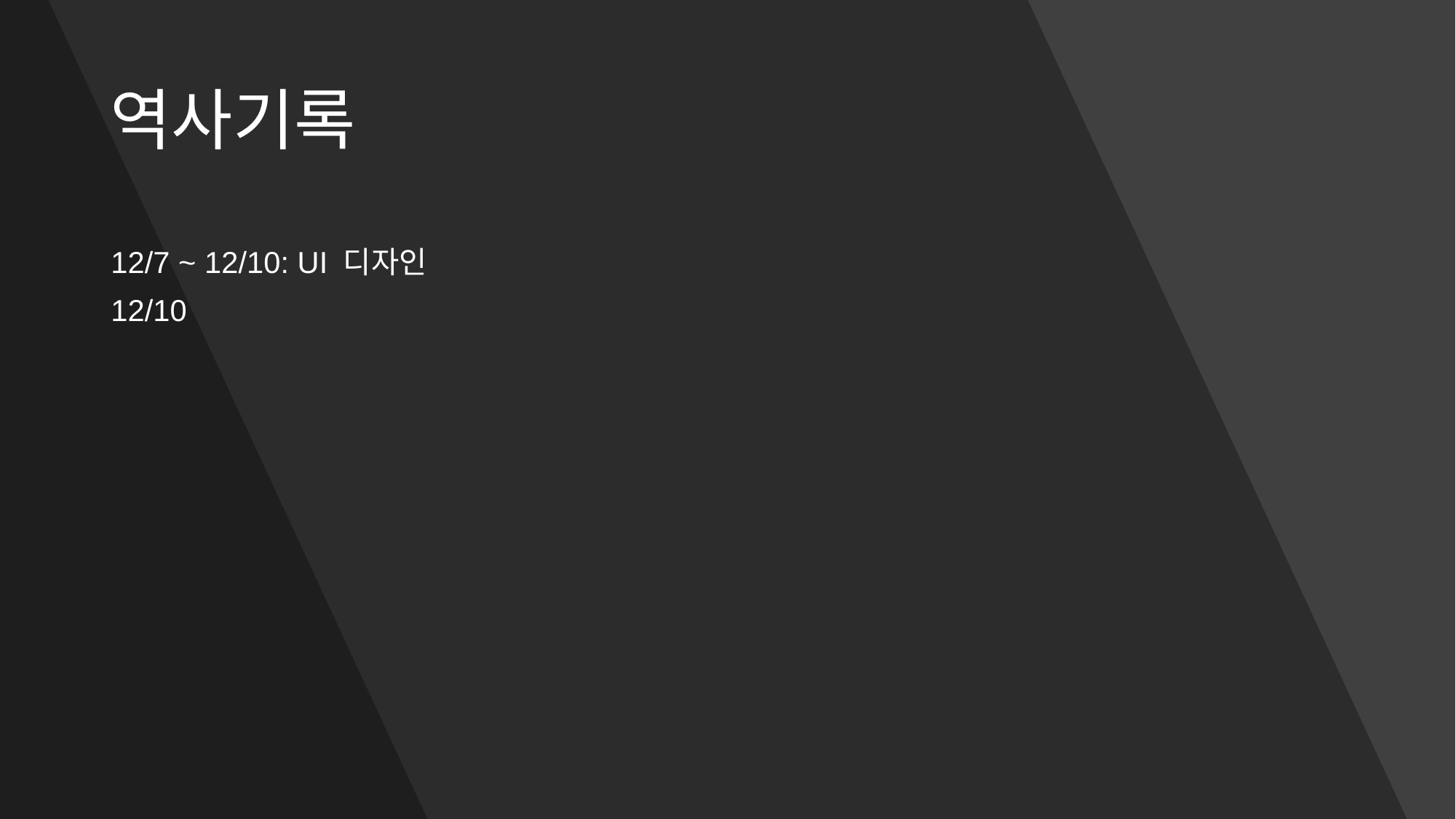

# 역사기록
12/7 ~ 12/10: UI 디자인
12/10